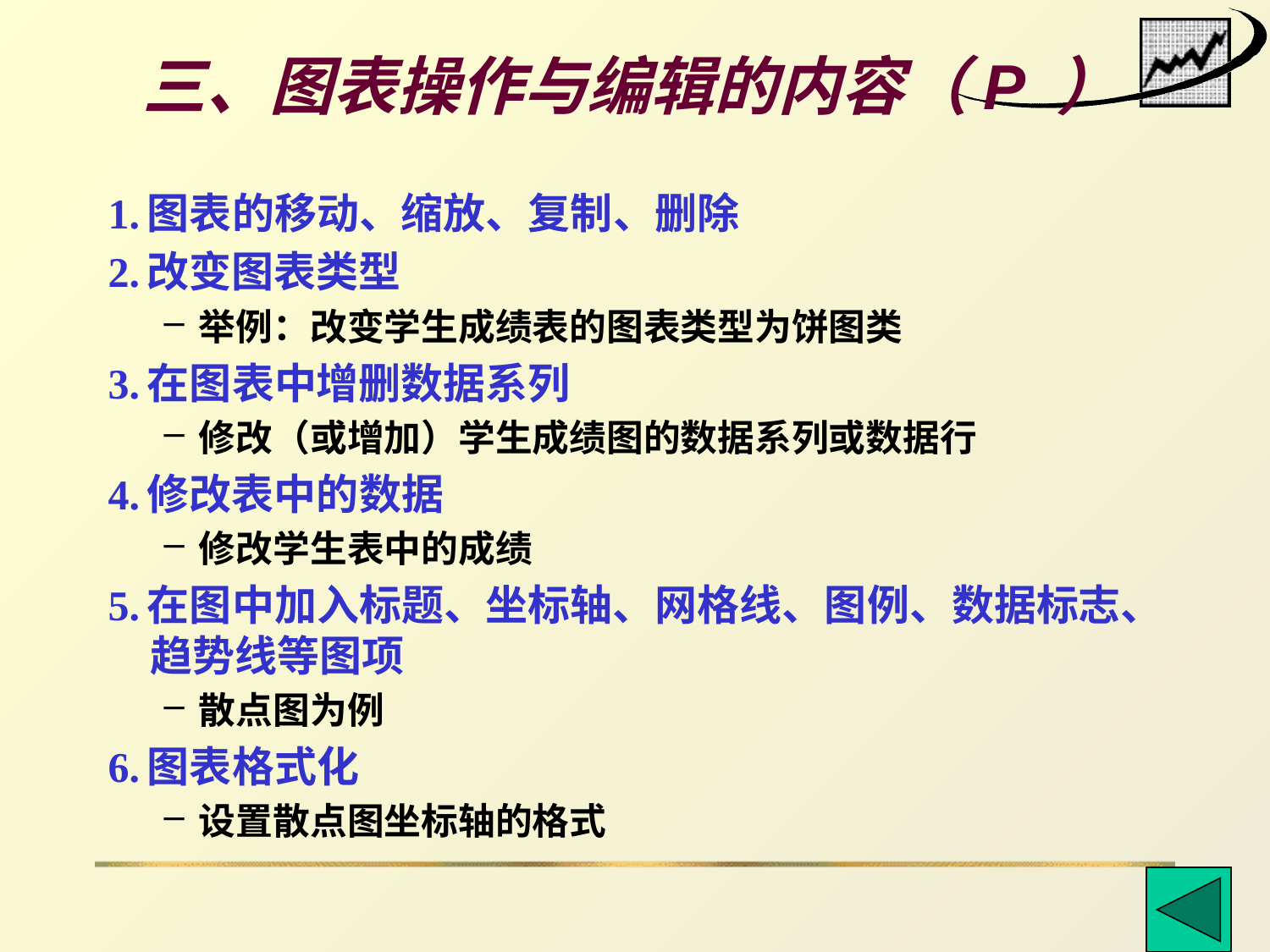

三、图表操作与编辑的内容（P ）
1.图表的移动、缩放、复制、删除
2.改变图表类型
举例：改变学生成绩表的图表类型为饼图类
3.在图表中增删数据系列
修改（或增加）学生成绩图的数据系列或数据行
4.修改表中的数据
修改学生表中的成绩
5.在图中加入标题、坐标轴、网格线、图例、数据标志、趋势线等图项
散点图为例
6.图表格式化
设置散点图坐标轴的格式